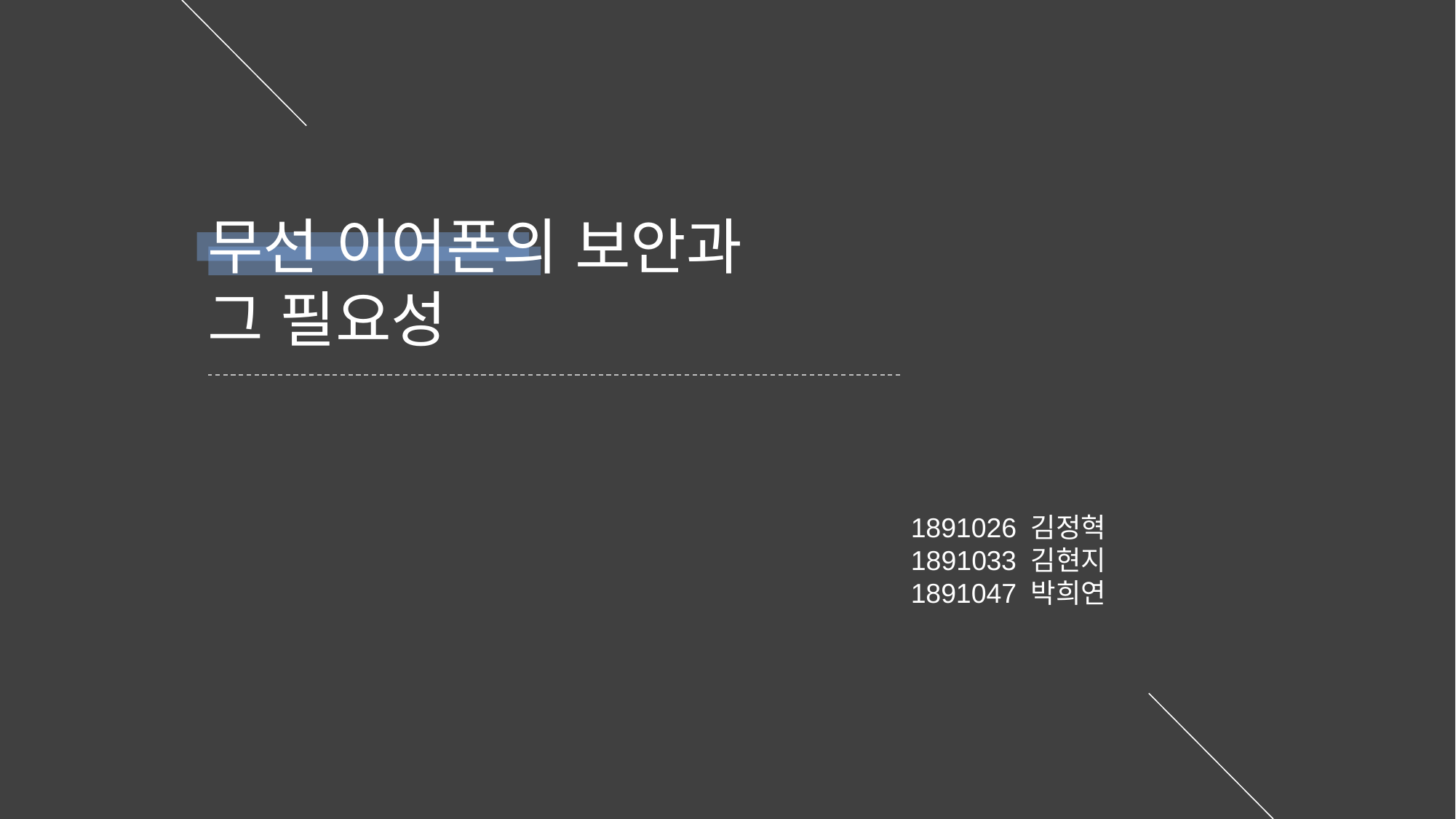

무선 이어폰의 보안과
그 필요성

1891026 김정혁
33 김현지
1891047 박희연